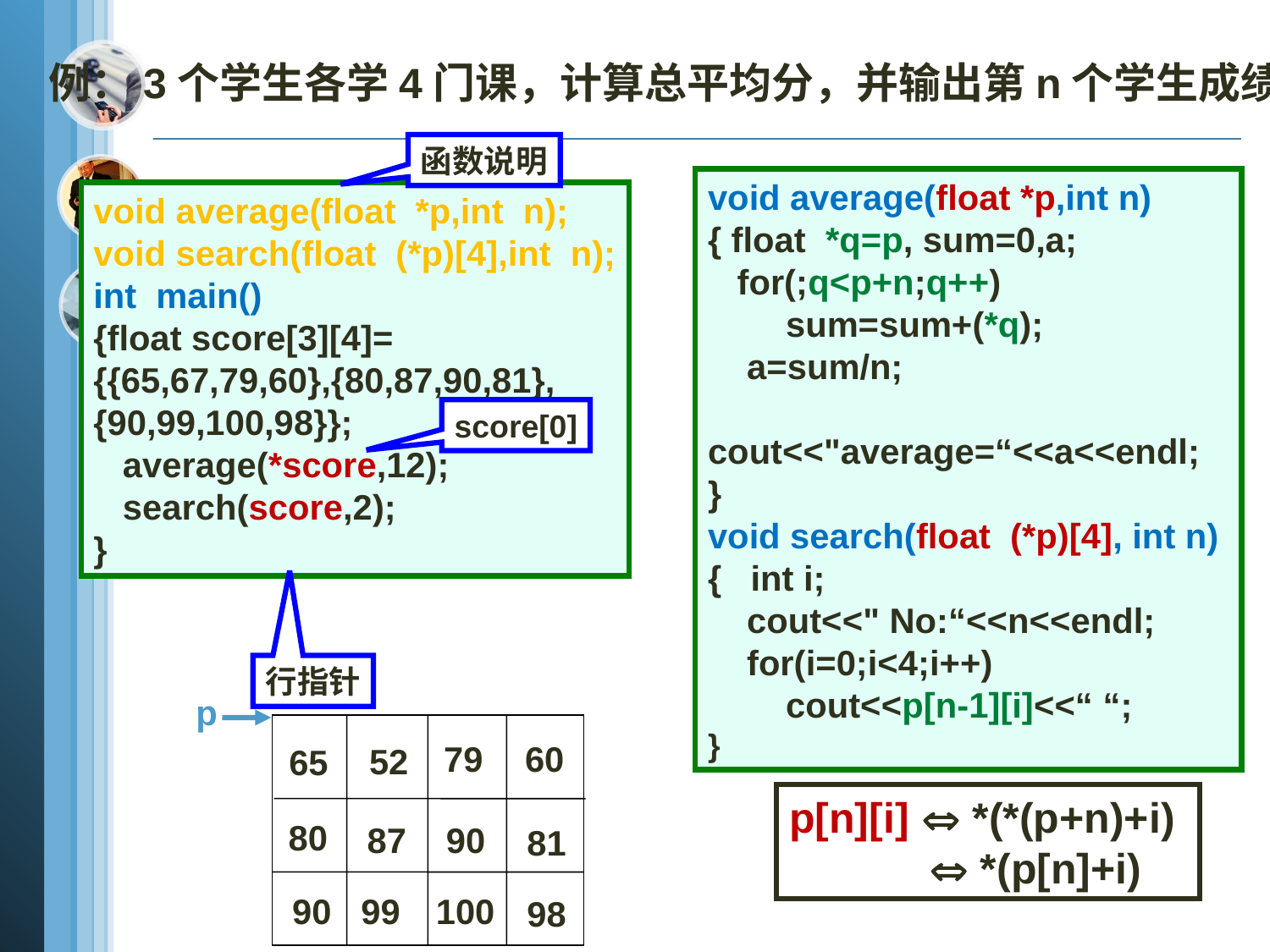

例：3个学生各学4门课，计算总平均分，并输出第n个学生成绩
函数说明
void average(float *p,int n)
{ float  *q=p, sum=0,a;
   for(;q<p+n;q++)
        sum=sum+(*q);
    a=sum/n;
   cout<<"average=“<<a<<endl;
}
void search(float  (*p)[4], int n)
{   int i;
    cout<<" No:“<<n<<endl;
    for(i=0;i<4;i++)
        cout<<p[n-1][i]<<“ “;
}
void average(float  *p,int  n);
void search(float  (*p)[4],int  n);
int  main()
{float score[3][4]=
{{65,67,79,60},{80,87,90,81},
{90,99,100,98}};
   average(*score,12);
   search(score,2);
}
score[0]
行指针
p

79
60
52
65

80
87
90
81

90
99
100
98
p[n][i] ⇔ *(*(p+n)+i)
        ⇔ *(p[n]+i)